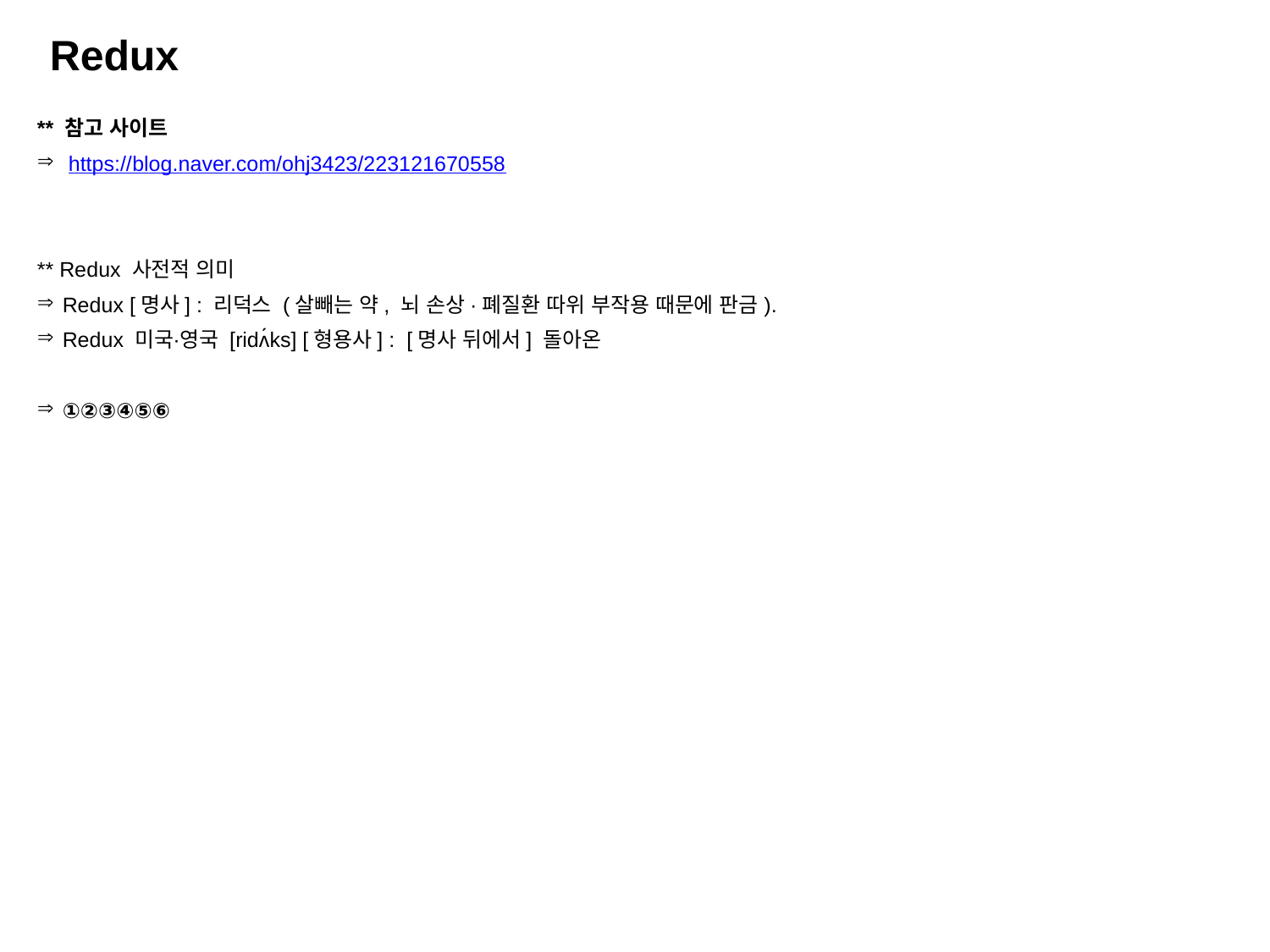

# Redux
** 참고 사이트
 https://blog.naver.com/ohj3423/223121670558

** Redux 사전적 의미
Redux [명사] : 리덕스 (살빼는 약, 뇌 손상·폐질환 따위 부작용 때문에 판금).
Redux 미국∙영국 [ridʌ́ks] [형용사] :  [명사 뒤에서] 돌아온

①②③④⑤⑥